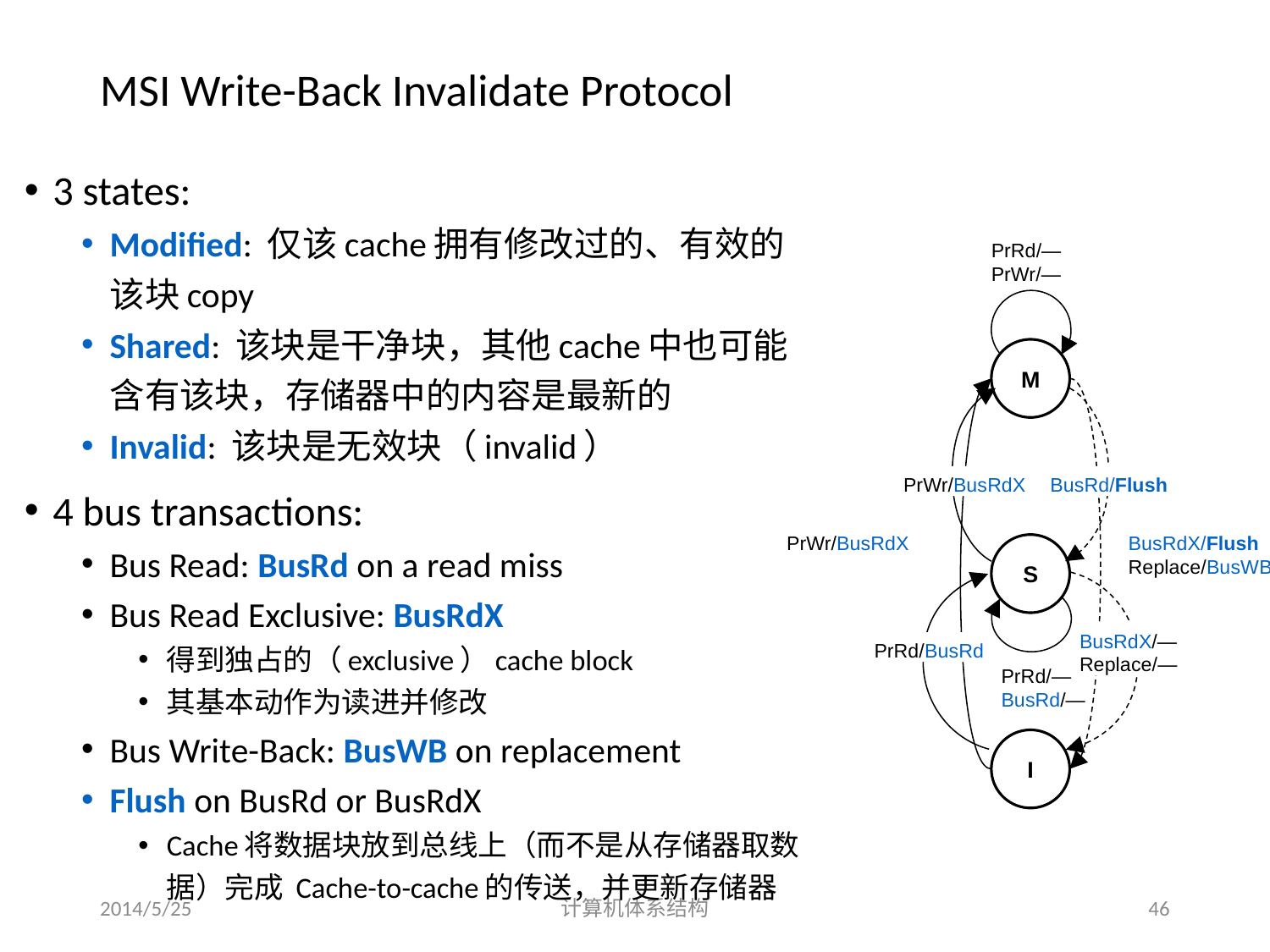

# MSI Write-Back Invalidate Protocol
3 states:
Modified: 仅该cache拥有修改过的、有效的该块copy
Shared: 该块是干净块，其他cache中也可能含有该块，存储器中的内容是最新的
Invalid: 该块是无效块（invalid）
4 bus transactions:
Bus Read: BusRd on a read miss
Bus Read Exclusive: BusRdX
得到独占的（exclusive）cache block
其基本动作为读进并修改
Bus Write-Back: BusWB on replacement
Flush on BusRd or BusRdX
Cache将数据块放到总线上（而不是从存储器取数据）完成 Cache-to-cache的传送，并更新存储器
PrRd/—
PrWr/—

M

PrWr/BusRdX
BusRd/Flush
PrWr/BusRdX
BusRdX/Flush
Replace/BusWB

S

BusRdX/—
Replace/—
PrRd/BusRd
PrRd/—
BusRd/—

I
2014/5/25
计算机体系结构
46